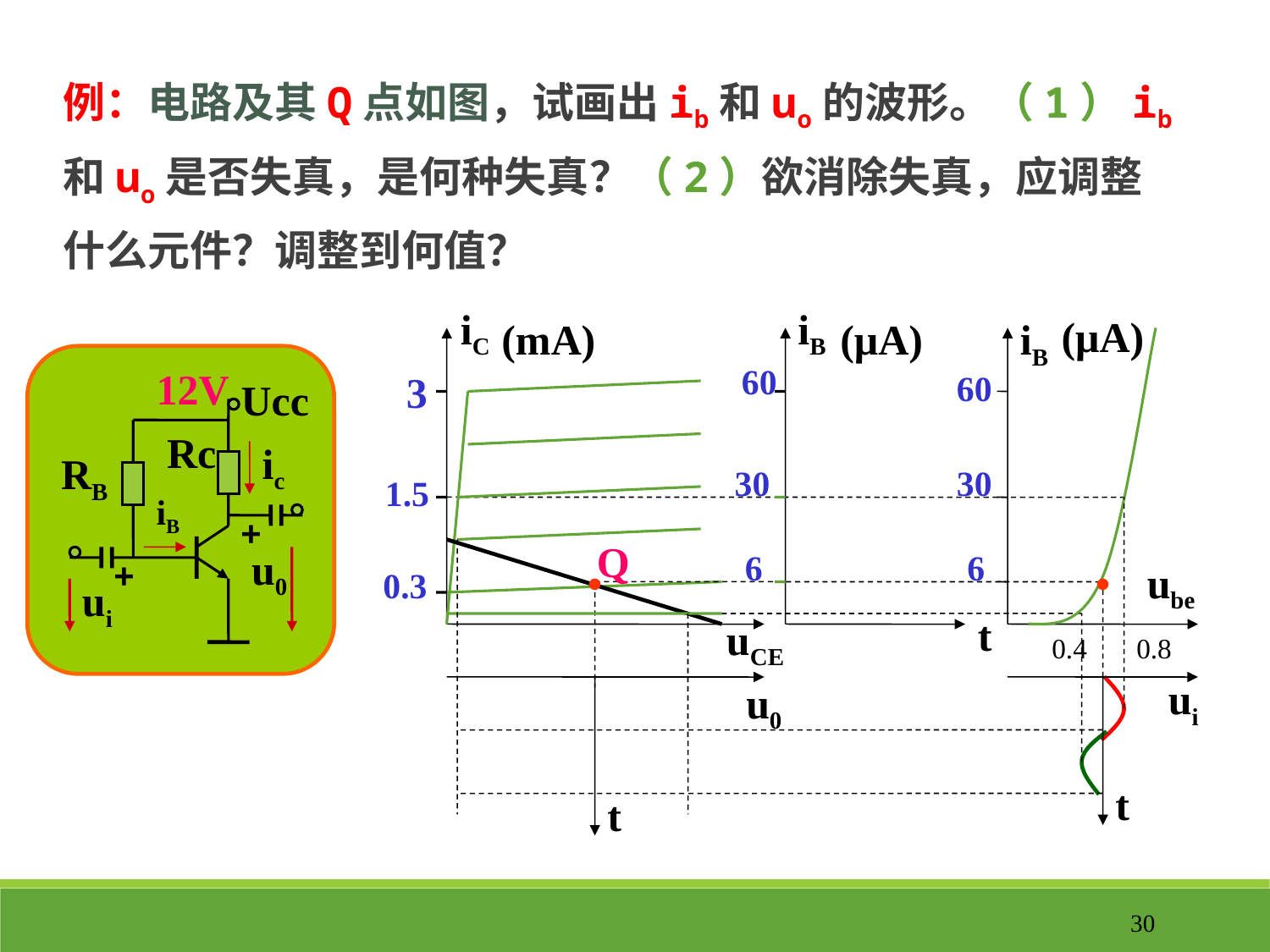

例：电路及其Q点如图，试画出ib和uo的波形。（1）ib和uo是否失真，是何种失真？（2）欲消除失真，应调整什么元件？调整到何值？
iC
iB
(μA)
(mA)
(μA)
iB

60
3
60

30
30
1.5

Q

6
6
•
•
ube
0.3

t
uCE

0.4
0.8
ui
u0

t
t

12V
Ucc

Rc
ic
RB

iB
+

u0

+

ui

30